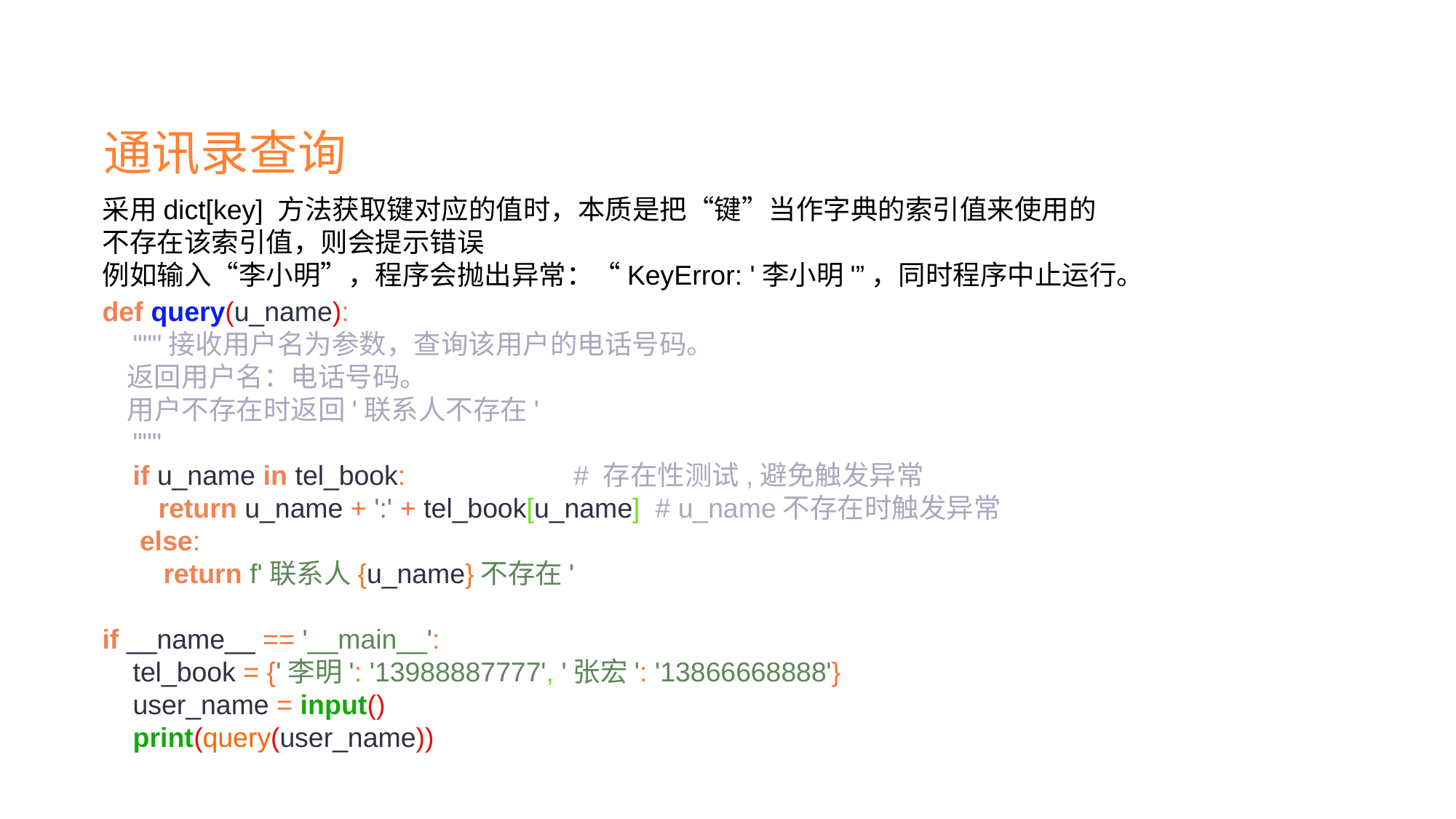

通讯录查询
采用dict[key] 方法获取键对应的值时，本质是把“键”当作字典的索引值来使用的
不存在该索引值，则会提示错误
例如输入“李小明”，程序会抛出异常：“KeyError: '李小明'”，同时程序中止运行。
def query(u_name):
    """接收用户名为参数，查询该用户的电话号码。
    返回用户名：电话号码。
    用户不存在时返回'联系人不存在'
    """
    if u_name in tel_book:                      # 存在性测试,避免触发异常
        return u_name + ':' + tel_book[u_name]  # u_name不存在时触发异常
     else:
        return f'联系人{u_name}不存在'
if __name__ == '__main__':
    tel_book = {'李明': '13988887777', '张宏': '13866668888'}
    user_name = input()
    print(query(user_name))